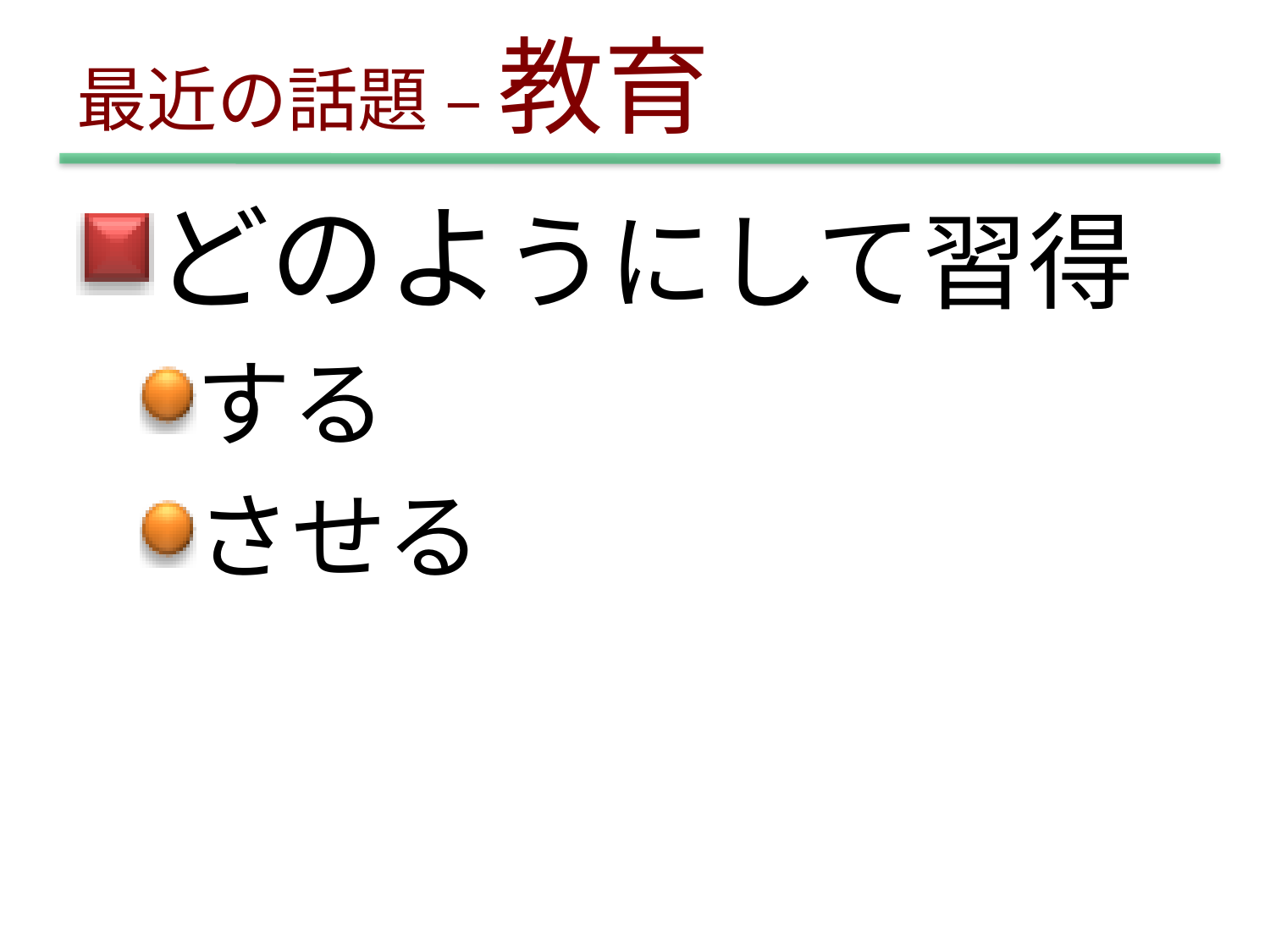

# 最近の話題 – 教育
どのようにして習得
する
させる